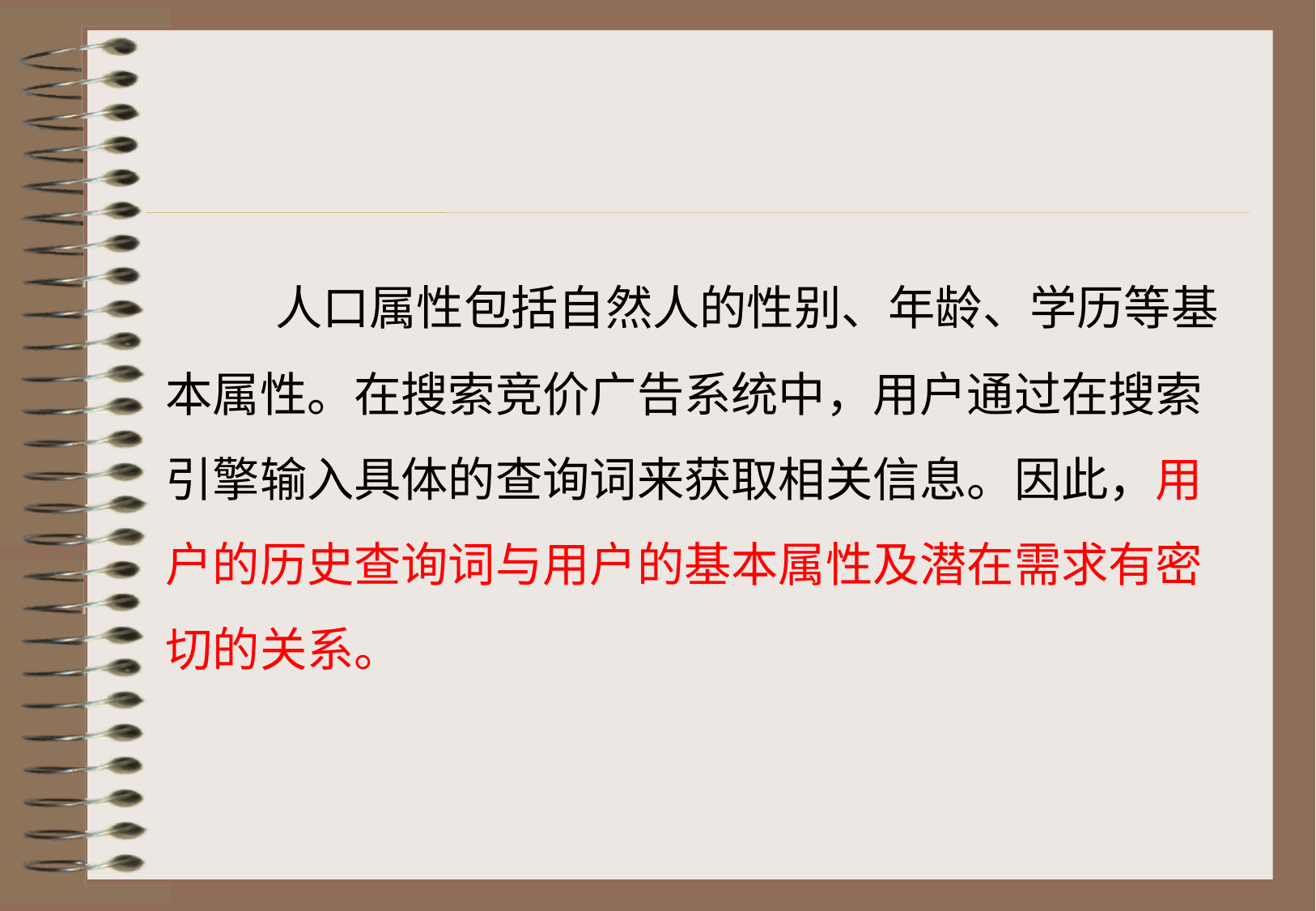

#
        人口属性包括自然人的性别、年龄、学历等基本属性。在搜索竞价广告系统中，用户通过在搜索引擎输入具体的查询词来获取相关信息。因此，用户的历史查询词与用户的基本属性及潜在需求有密切的关系。